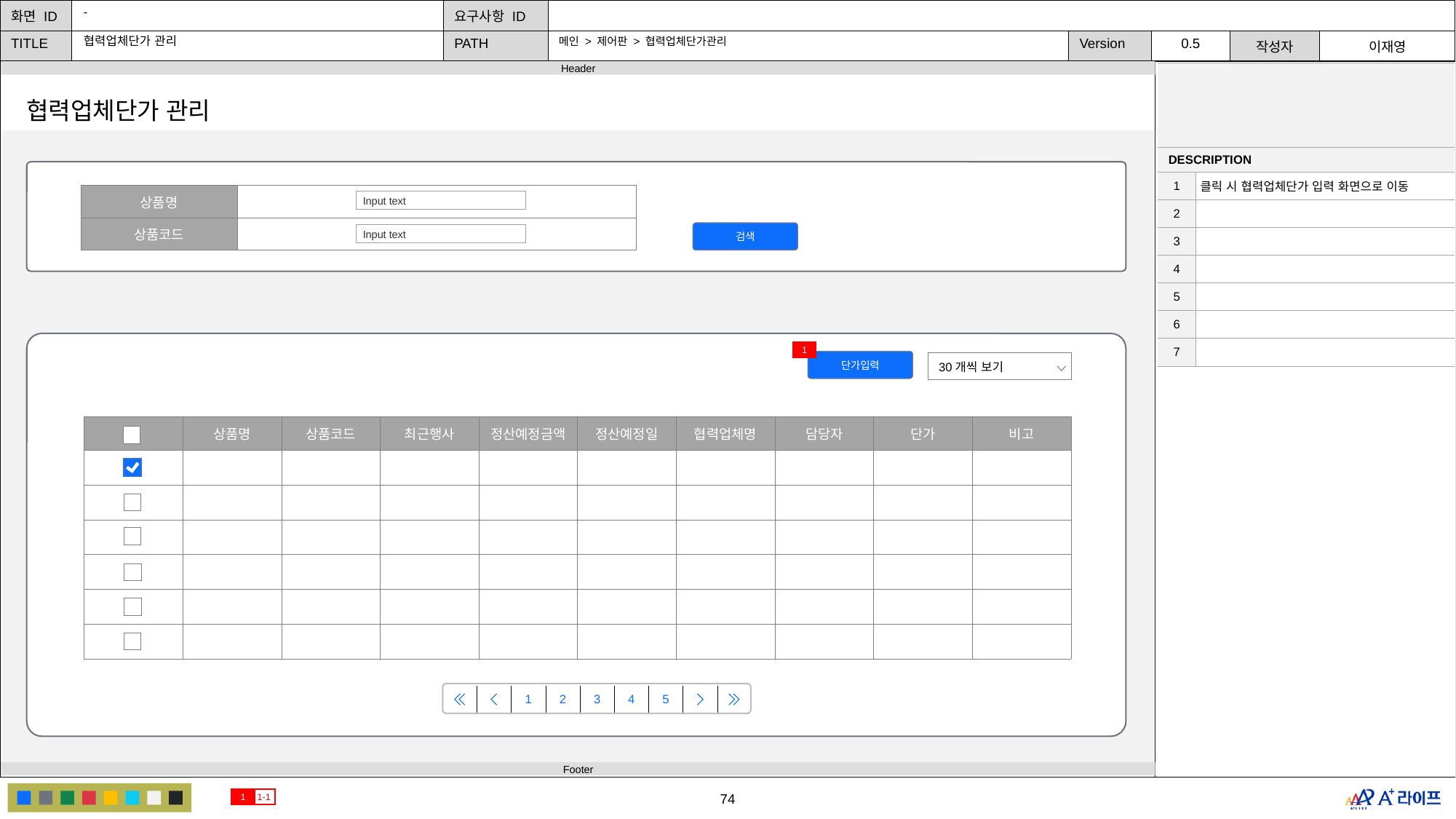

-

메인 > 제어판 > 협력업체단가관리
협력업체단가 관리
|  |  |
| --- | --- |
| DESCRIPTION |  |
| 1 | 클릭 시 협력업체단가 입력 화면으로 이동 |
| 2 |  |
| 3 |  |
| 4 |  |
| 5 |  |
| 6 |  |
| 7 |  |
협력업체단가 관리

| 상품명 | 중분류 |
| --- | --- |
| 상품코드 |  |
Input text
검색
Input text

1
단가입력
30개씩 보기

|  | 상품명 | 상품코드 | 최근행사 | 정산예정금액 | 정산예정일 | 협력업체명 | 담당자 | 단가 | 비고 |
| --- | --- | --- | --- | --- | --- | --- | --- | --- | --- |
|  |  |  |  |  |  |  |  |  |  |
|  |  |  |  |  |  |  |  |  |  |
|  |  |  |  |  |  |  |  |  |  |
|  |  |  |  |  |  |  |  |  |  |
|  |  |  |  |  |  |  |  |  |  |
|  |  |  |  |  |  |  |  |  |  |

|  |  | 1 | 2 | 3 | 4 | 5 |  |  |
| --- | --- | --- | --- | --- | --- | --- | --- | --- |

1
1-1